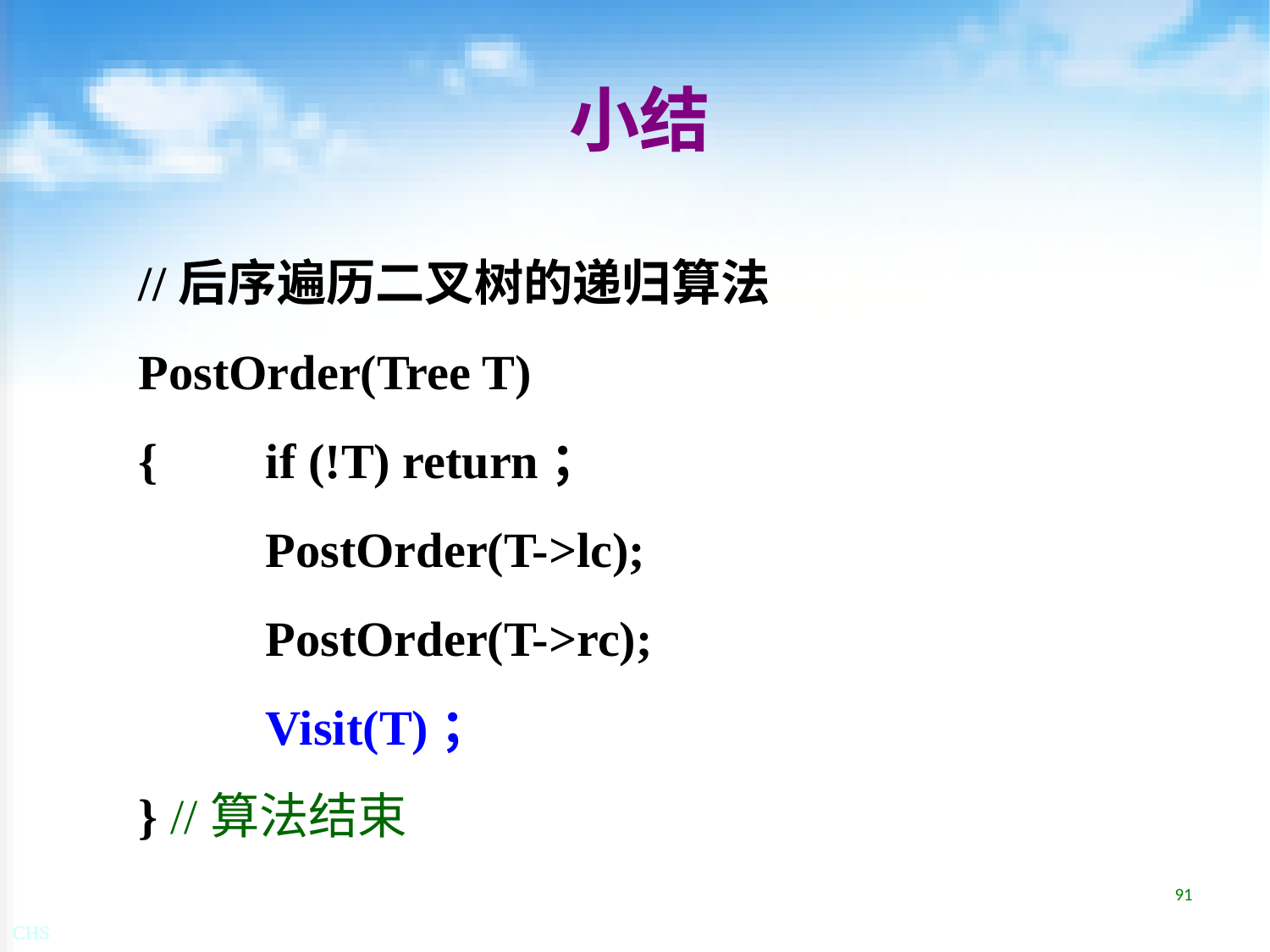

# 小结
//后序遍历二叉树的递归算法
PostOrder(Tree T)
{	if (!T) return；
	PostOrder(T->lc);
	PostOrder(T->rc);
	Visit(T)；
} //算法结束
91